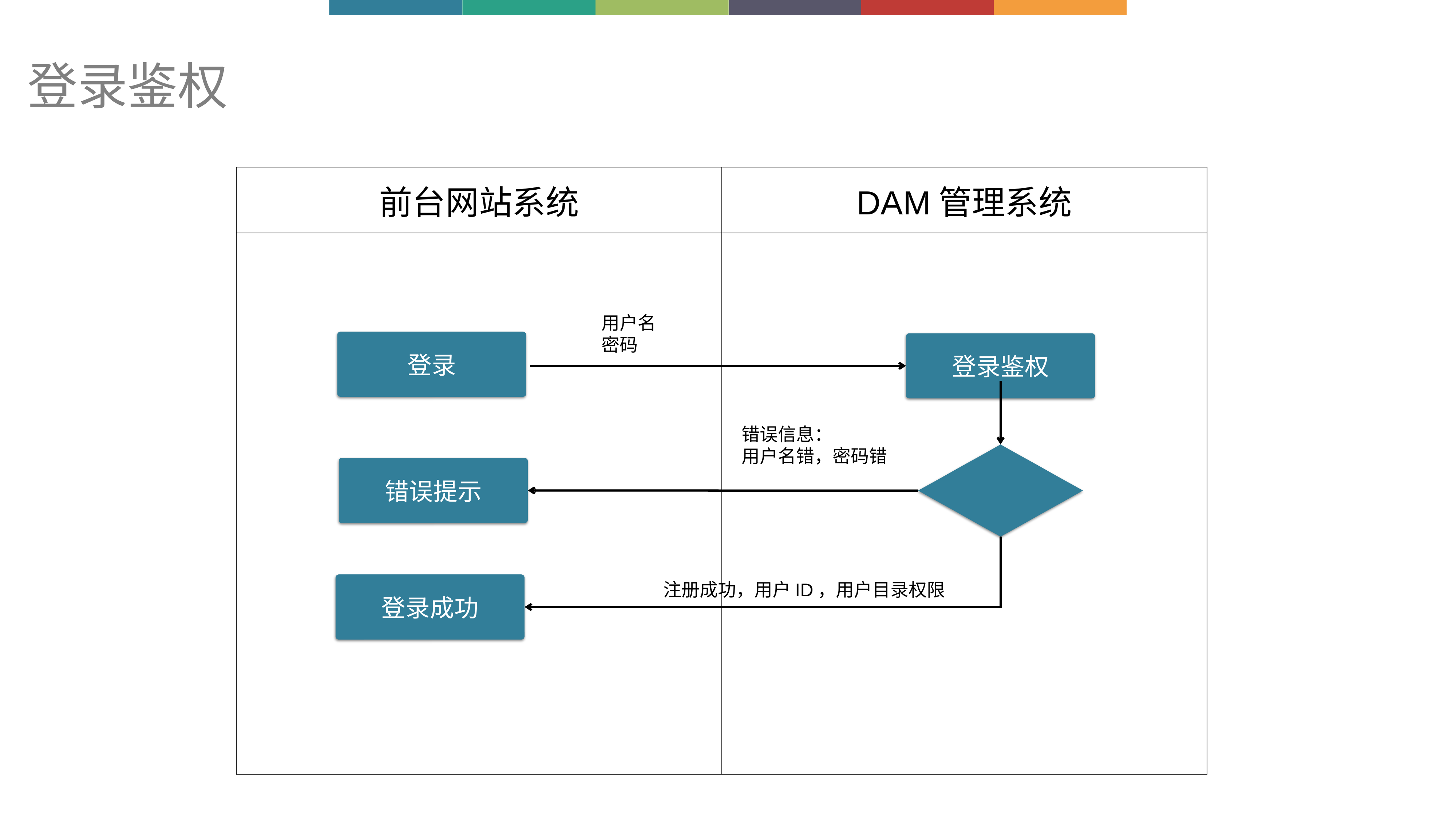

登录鉴权
| 前台网站系统 | DAM管理系统 |
| --- | --- |
|  |  |
用户名
密码
登录
登录鉴权
错误信息：
用户名错，密码错

错误提示
登录成功
注册成功，用户ID，用户目录权限